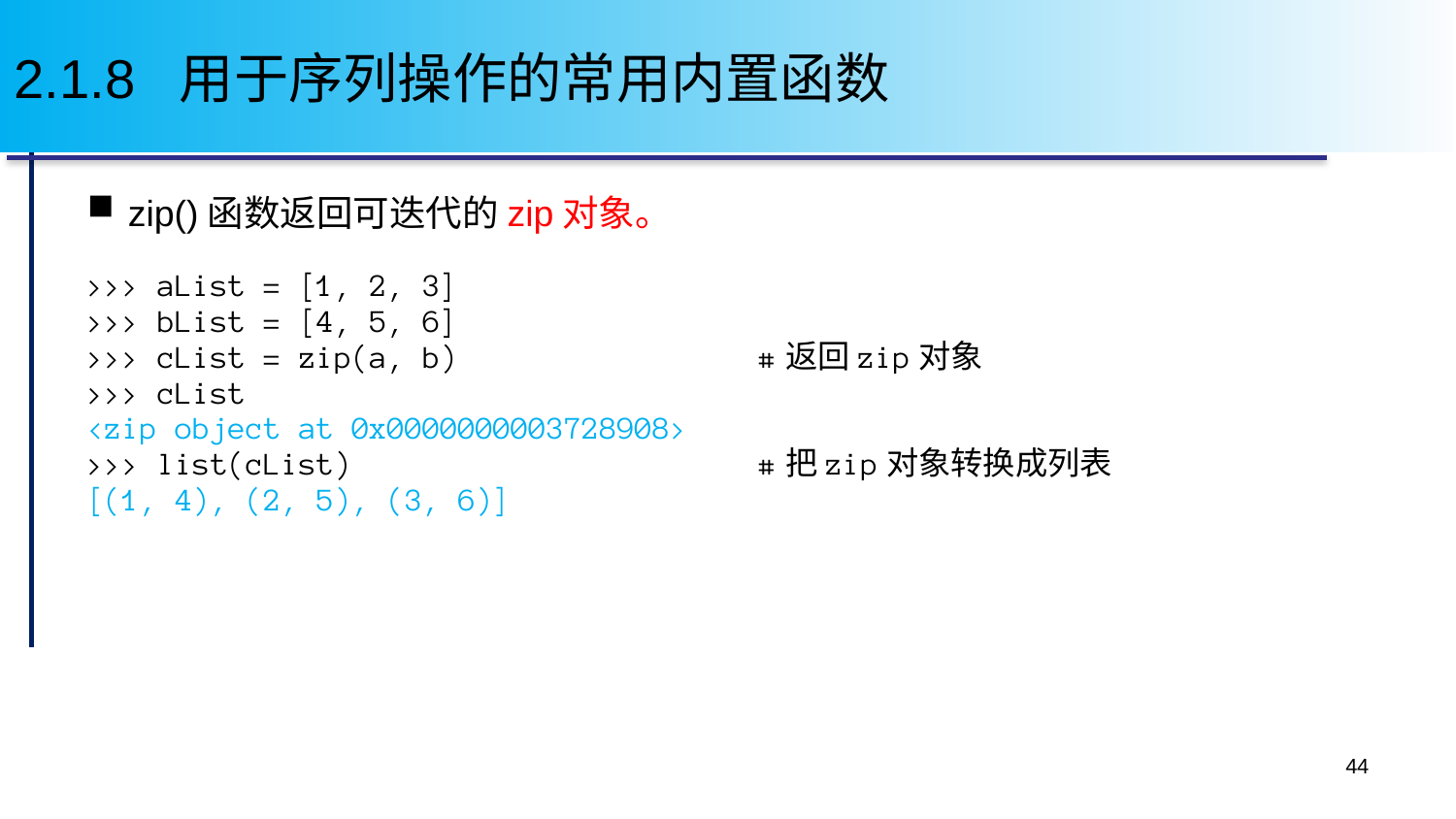

# 2.1.8  用于序列操作的常用内置函数
zip()函数返回可迭代的zip对象。

>>> aList = [1, 2, 3]
>>> bList = [4, 5, 6]
>>> cList = zip(a, b)                 #返回zip对象
>>> cList
<zip object at 0x0000000003728908>
>>> list(cList)                       #把zip对象转换成列表
[(1, 4), (2, 5), (3, 6)]
44